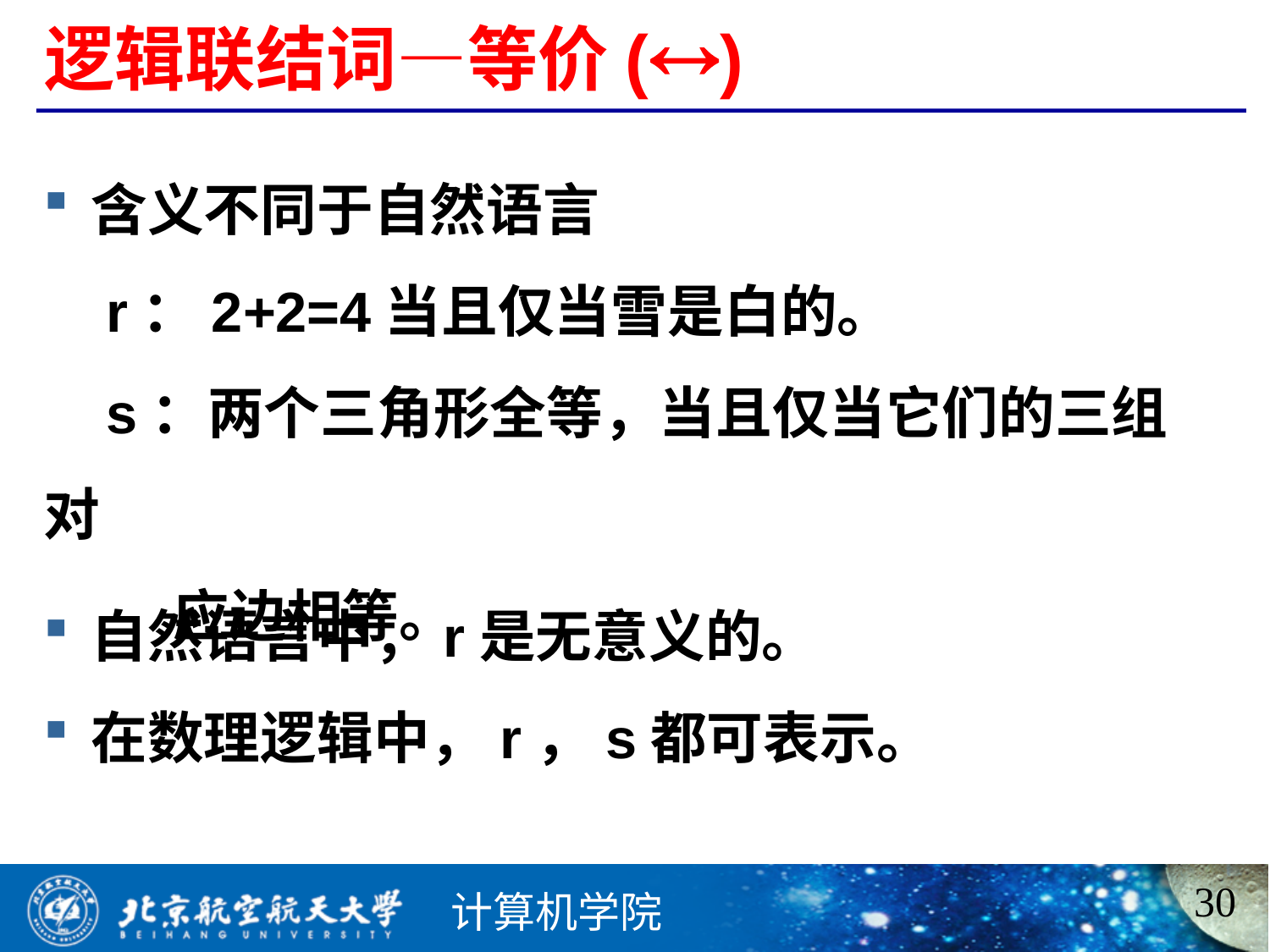

# 逻辑联结词—等价(↔)
含义不同于自然语言
    r：2+2=4当且仅当雪是白的。
    s：两个三角形全等，当且仅当它们的三组对
         应边相等。
自然语言中，r是无意义的。
在数理逻辑中，r，s都可表示。